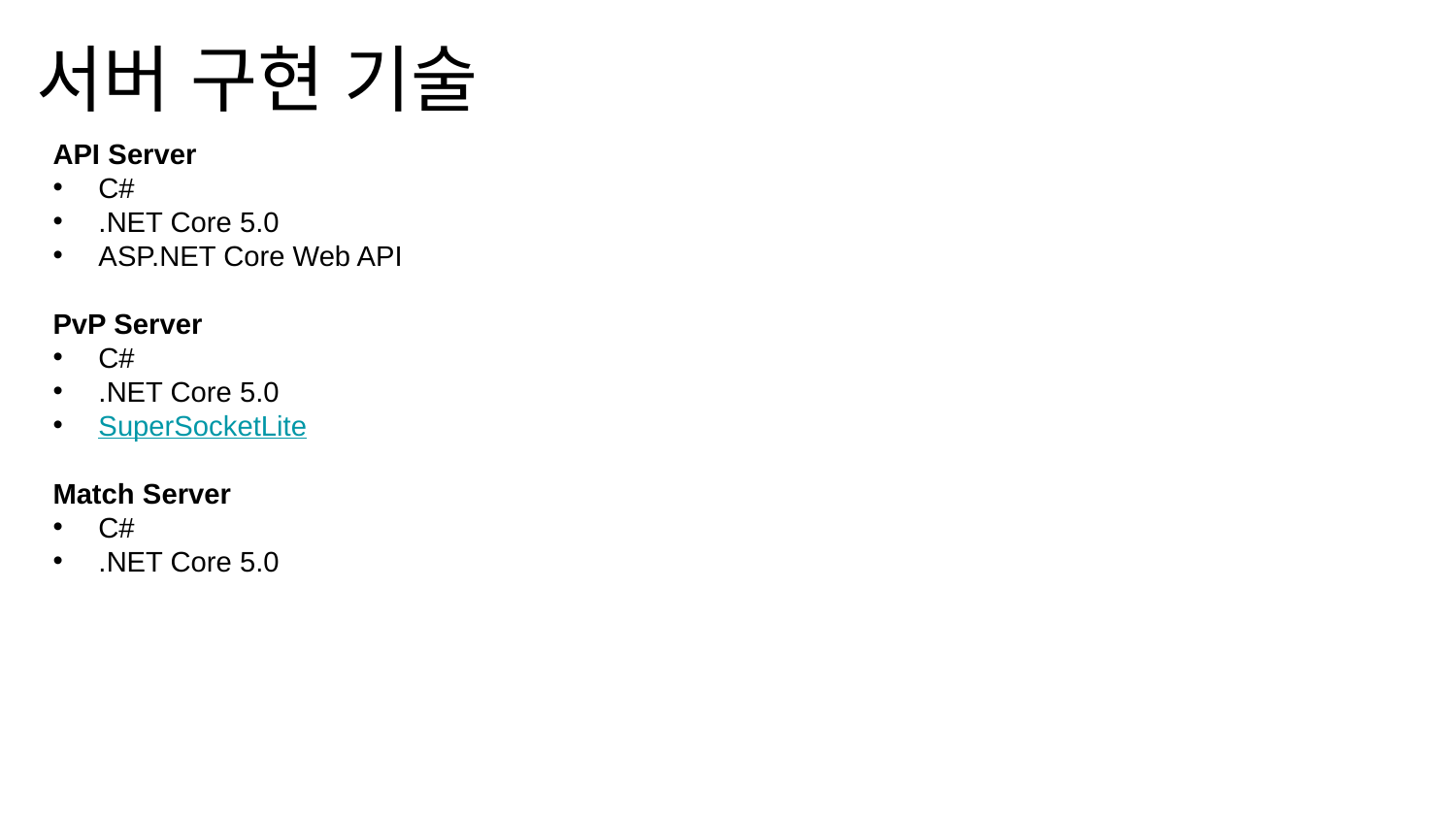

서버 구현 기술
API Server
C#
.NET Core 5.0
ASP.NET Core Web API

PvP Server
C#
.NET Core 5.0
SuperSocketLite

Match Server
C#
.NET Core 5.0